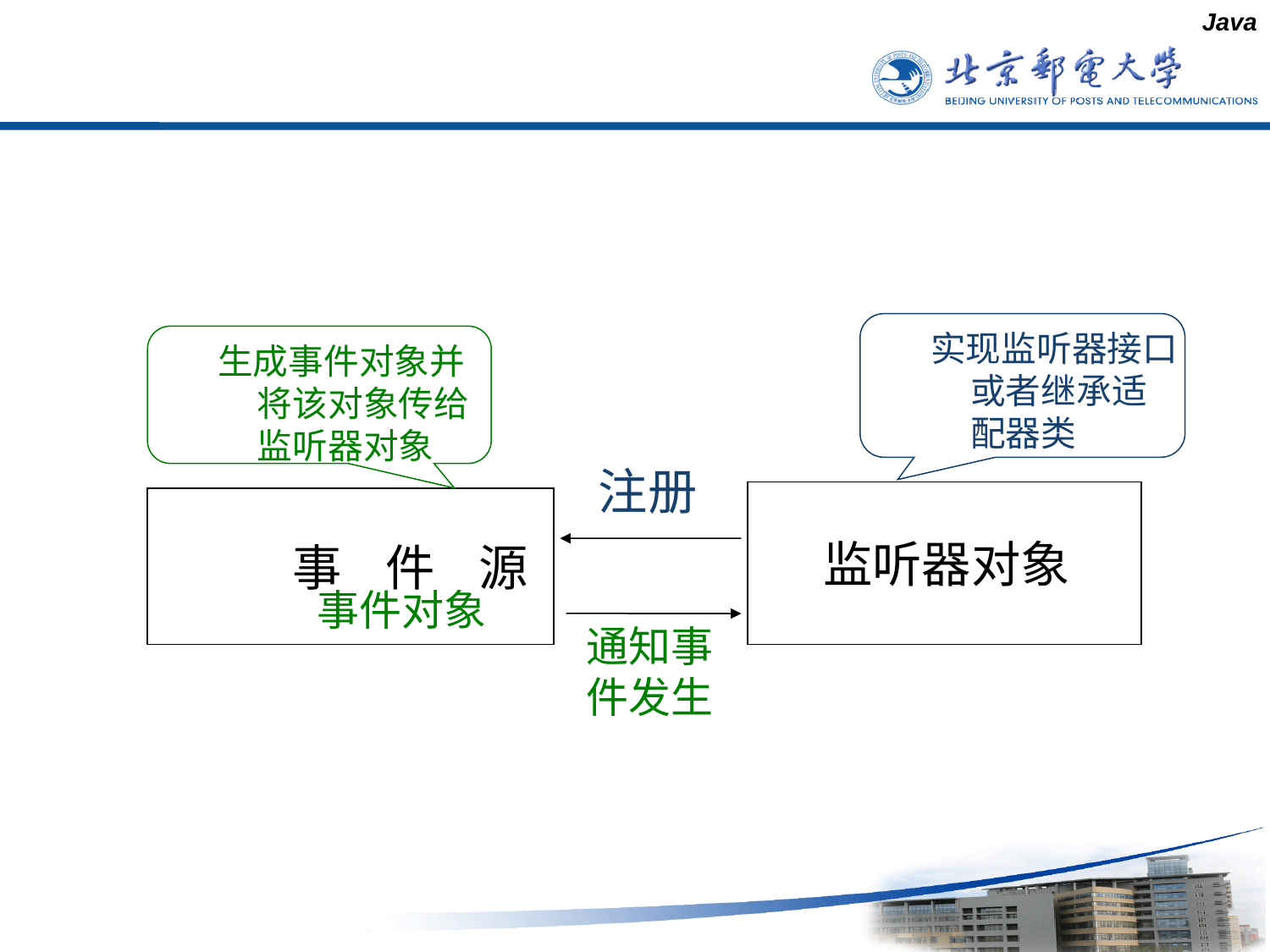

Java
AWT事件处理总结
AWT事件继承层次
实现监听器接口或者继承适配器类
生成事件对象并将该对象传给监听器对象
注册
监听器对象
    事    件    源

事件对象

通知事
件发生